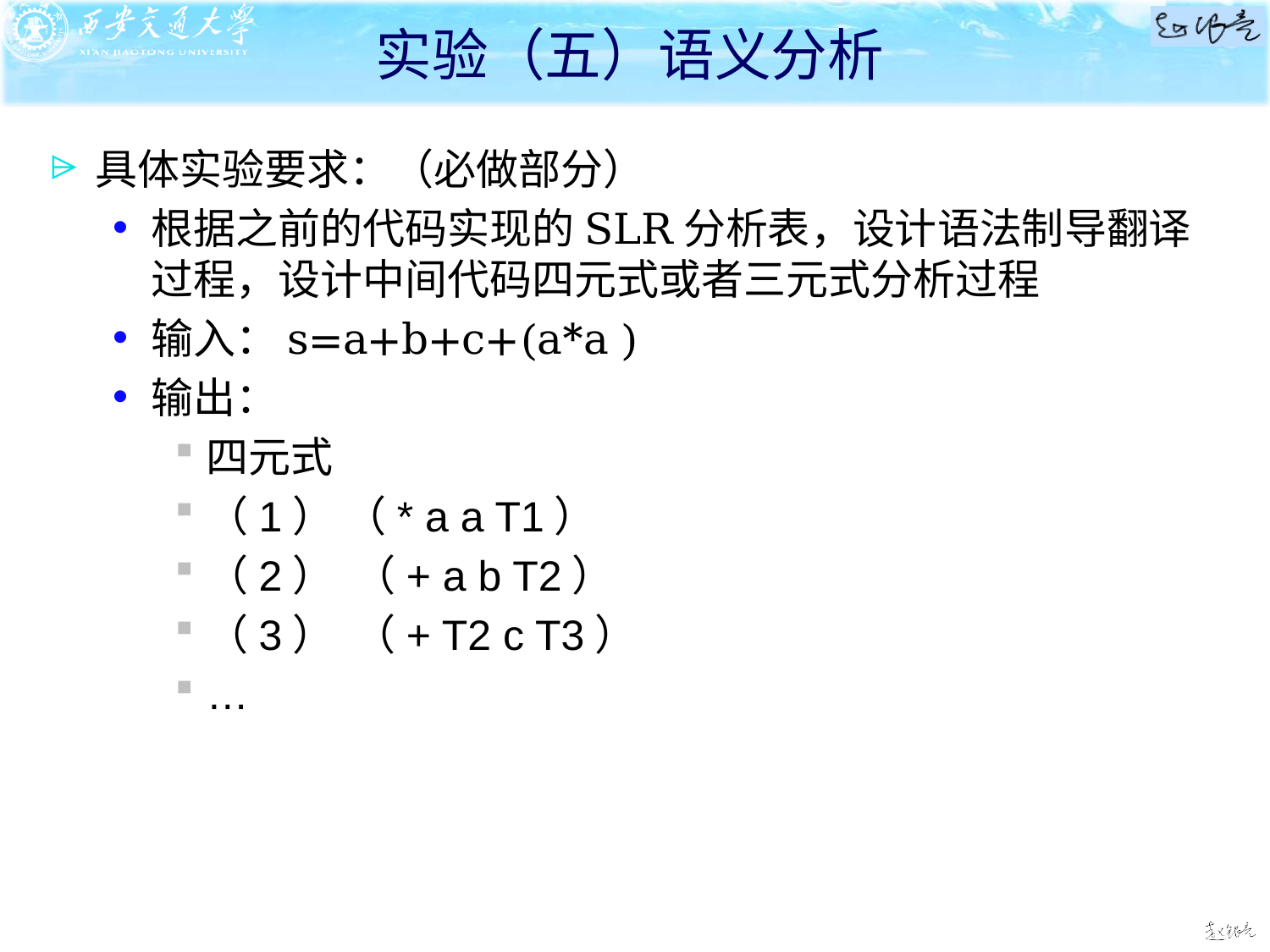

# 实验（五）语义分析
具体实验要求：（必做部分）
根据之前的代码实现的SLR分析表，设计语法制导翻译过程，设计中间代码四元式或者三元式分析过程
输入：s=a+b+c+(a*a )
输出：
四元式
（1） （* a a T1）
（2）  （+ a b T2）
（3）  （+ T2 c T3）
…